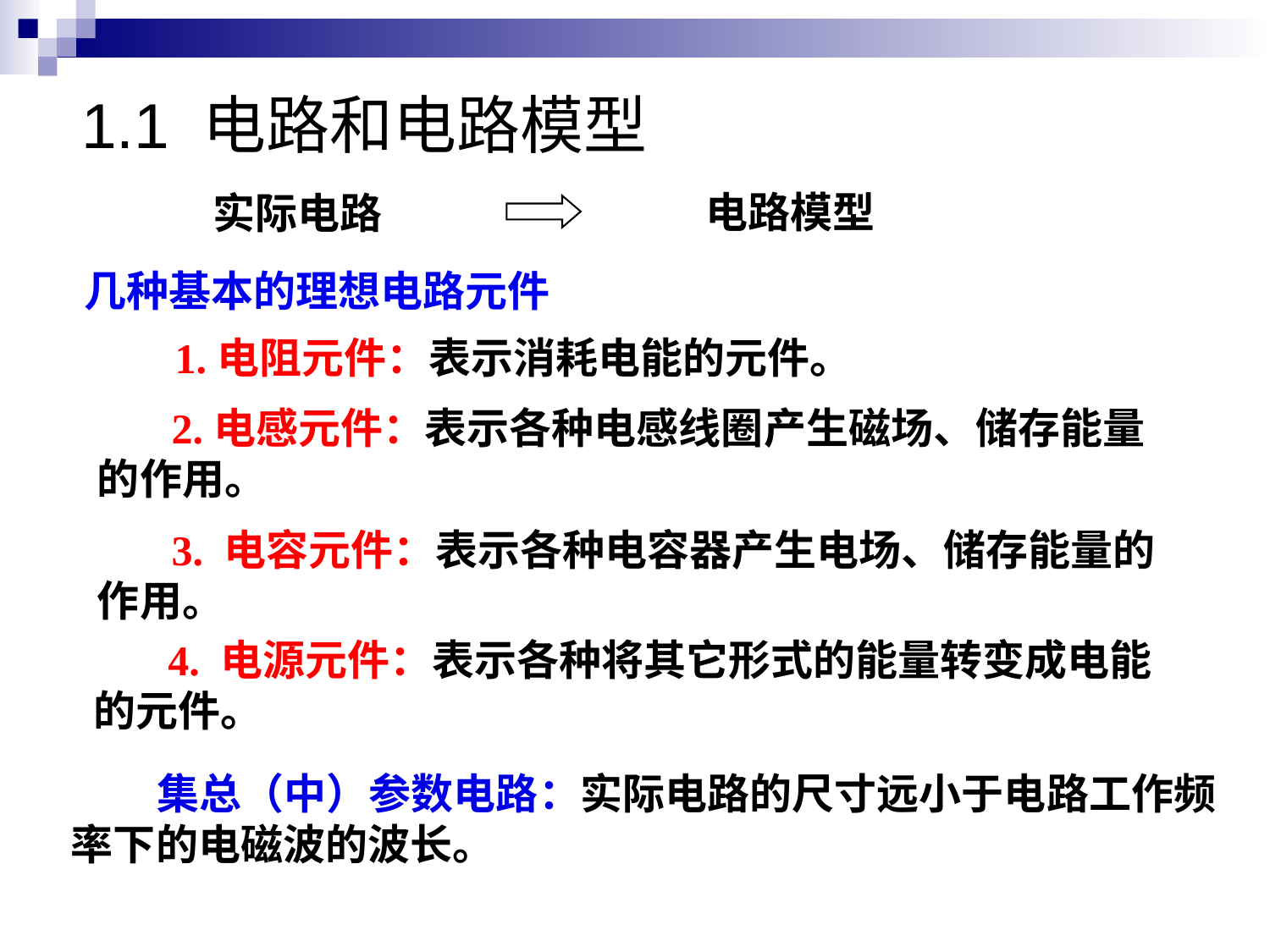

# 1.1 电路和电路模型
电路模型
实际电路

几种基本的理想电路元件
1.电阻元件：表示消耗电能的元件。
       2.电感元件：表示各种电感线圈产生磁场、储存能量的作用。
       3. 电容元件：表示各种电容器产生电场、储存能量的作用。
       4. 电源元件：表示各种将其它形式的能量转变成电能的元件。
        集总（中）参数电路：实际电路的尺寸远小于电路工作频率下的电磁波的波长。